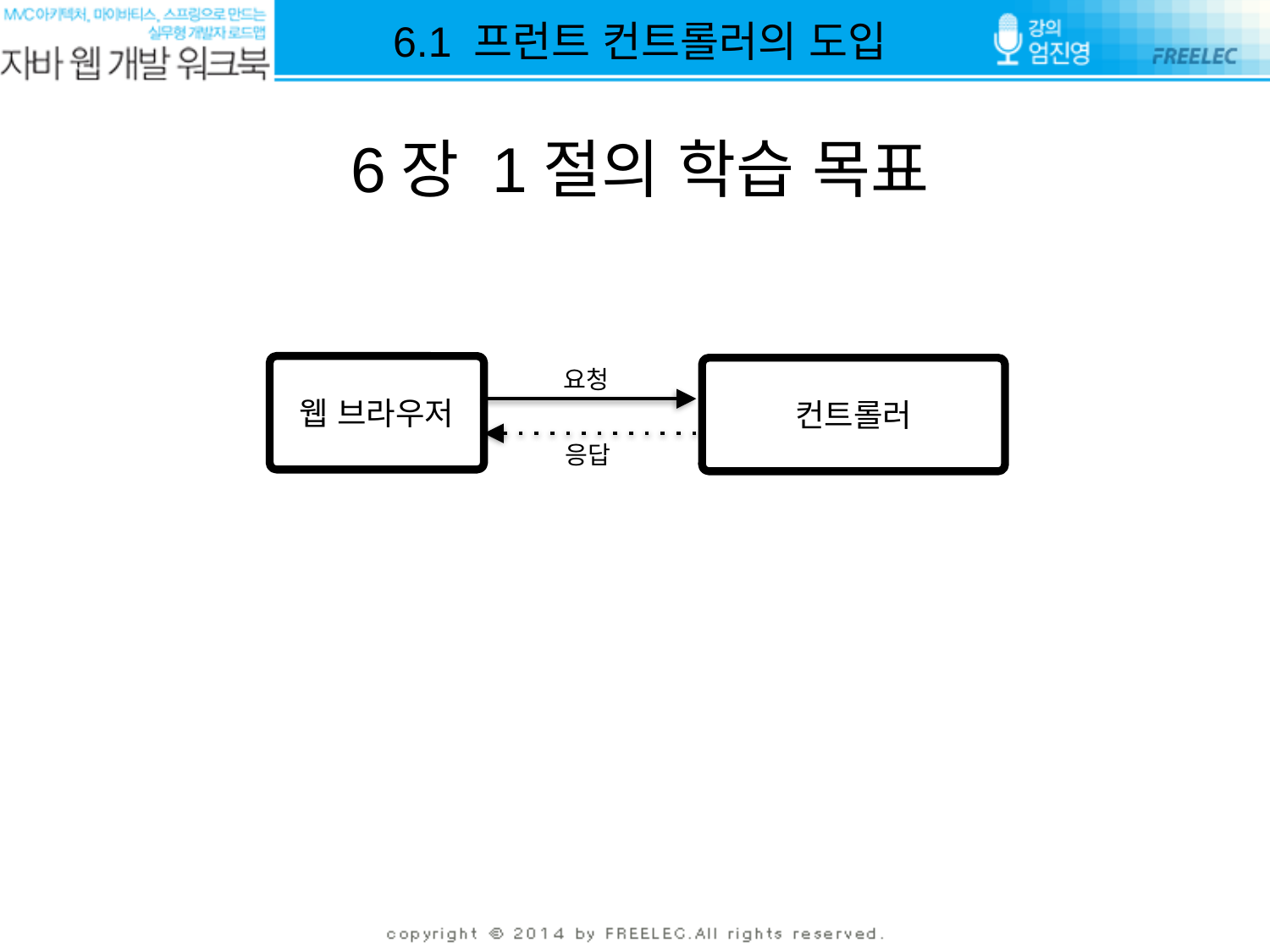

6.1 프런트 컨트롤러의 도입
6장 1절의 학습 목표
웹 브라우저
요청
컨트롤러

응답